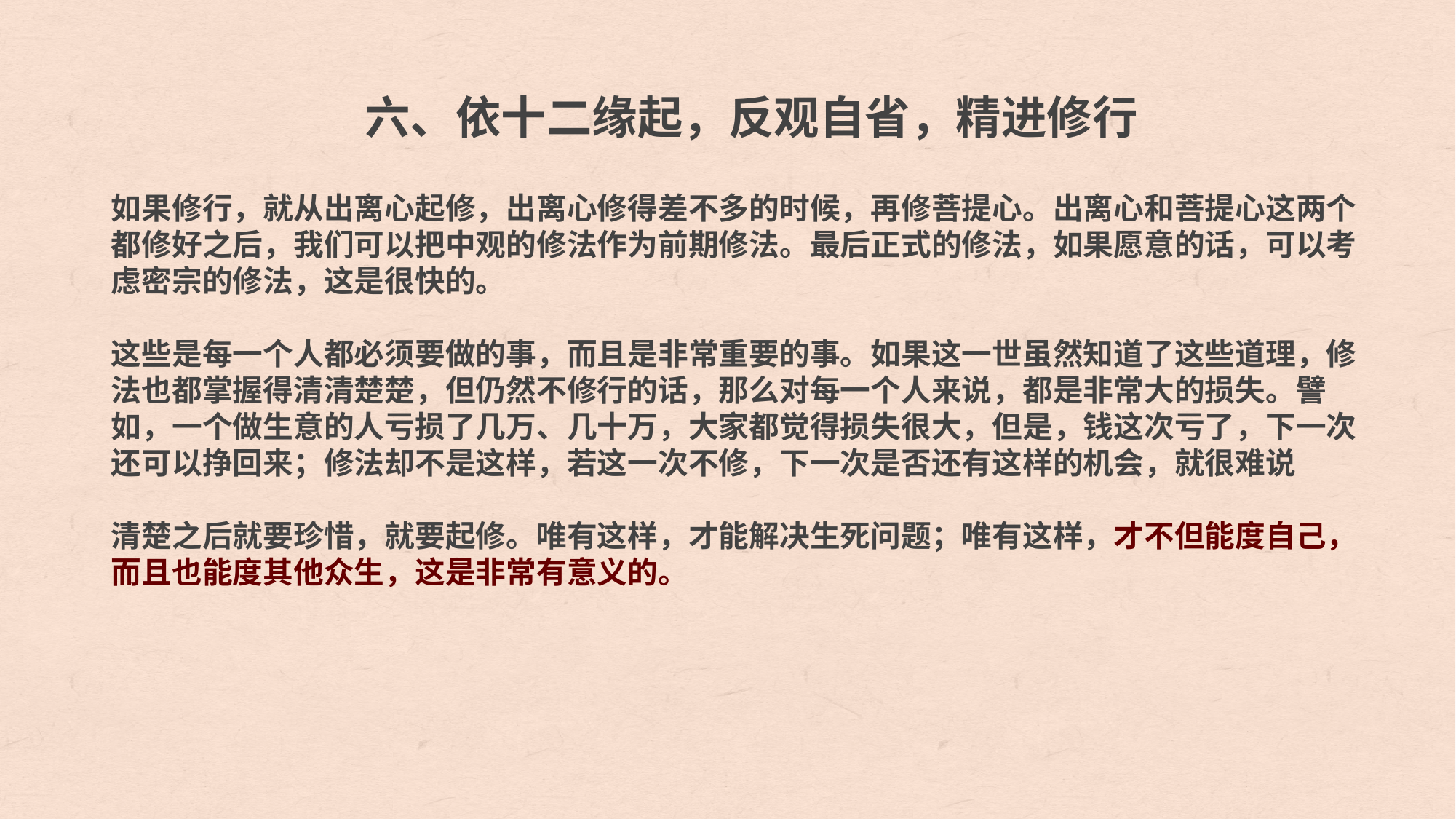

六、依十二缘起，反观自省，精进修行
如果修行，就从出离心起修，出离心修得差不多的时候，再修菩提心。出离心和菩提心这两个都修好之后，我们可以把中观的修法作为前期修法。最后正式的修法，如果愿意的话，可以考虑密宗的修法，这是很快的。

这些是每一个人都必须要做的事，而且是非常重要的事。如果这一世虽然知道了这些道理，修法也都掌握得清清楚楚，但仍然不修行的话，那么对每一个人来说，都是非常大的损失。譬如，一个做生意的人亏损了几万、几十万，大家都觉得损失很大，但是，钱这次亏了，下一次还可以挣回来；修法却不是这样，若这一次不修，下一次是否还有这样的机会，就很难说

清楚之后就要珍惜，就要起修。唯有这样，才能解决生死问题；唯有这样，才不但能度自己，而且也能度其他众生，这是非常有意义的。